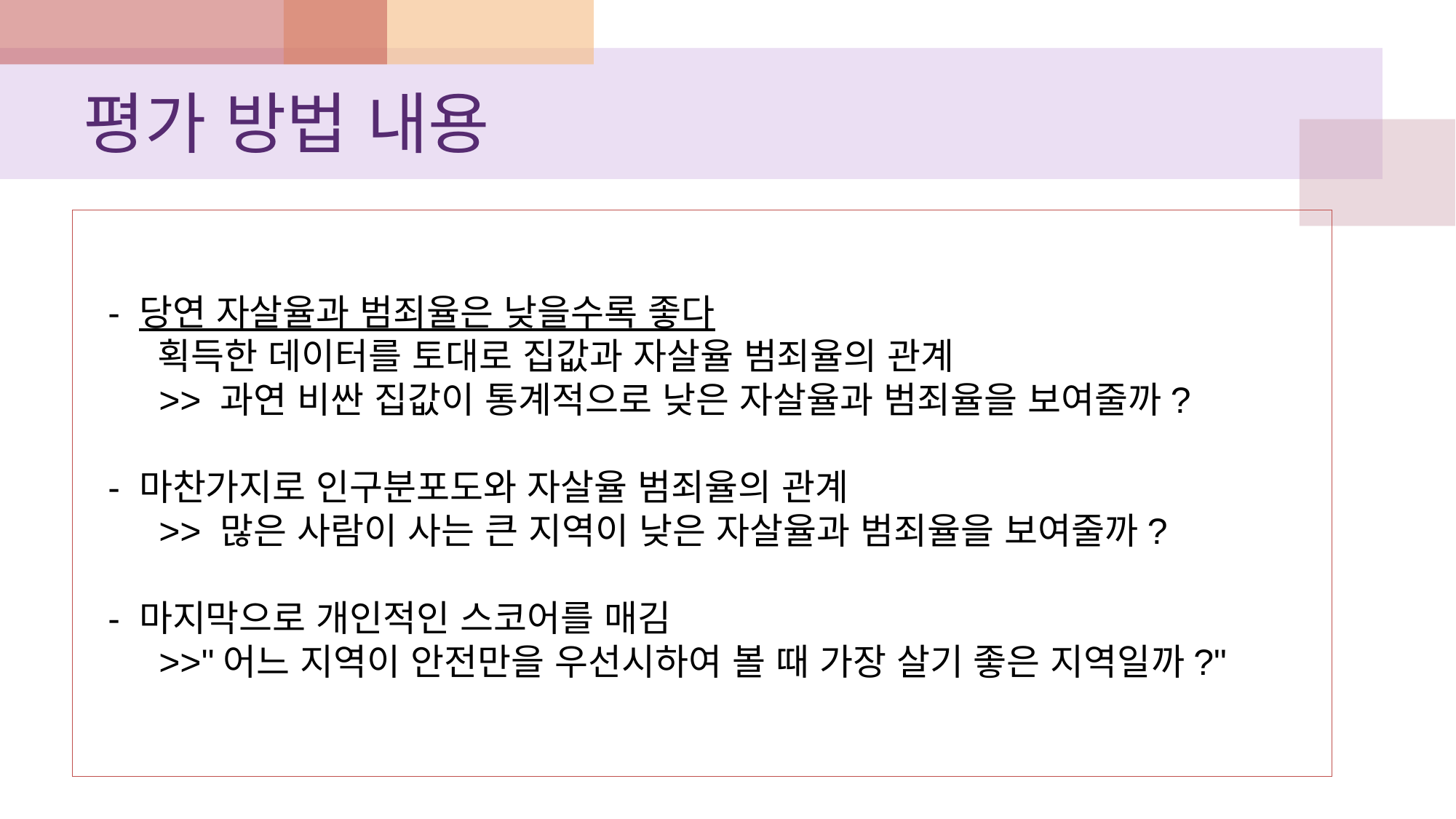

# 평가 방법 내용

- 당연 자살율과 범죄율은 낮을수록 좋다
    획득한 데이터를 토대로 집값과 자살율 범죄율의 관계
     >> 과연 비싼 집값이 통계적으로 낮은 자살율과 범죄율을 보여줄까?

- 마찬가지로 인구분포도와 자살율 범죄율의 관계
     >> 많은 사람이 사는 큰 지역이 낮은 자살율과 범죄율을 보여줄까?

- 마지막으로 개인적인 스코어를 매김
     >>"어느 지역이 안전만을 우선시하여 볼 때 가장 살기 좋은 지역일까?"